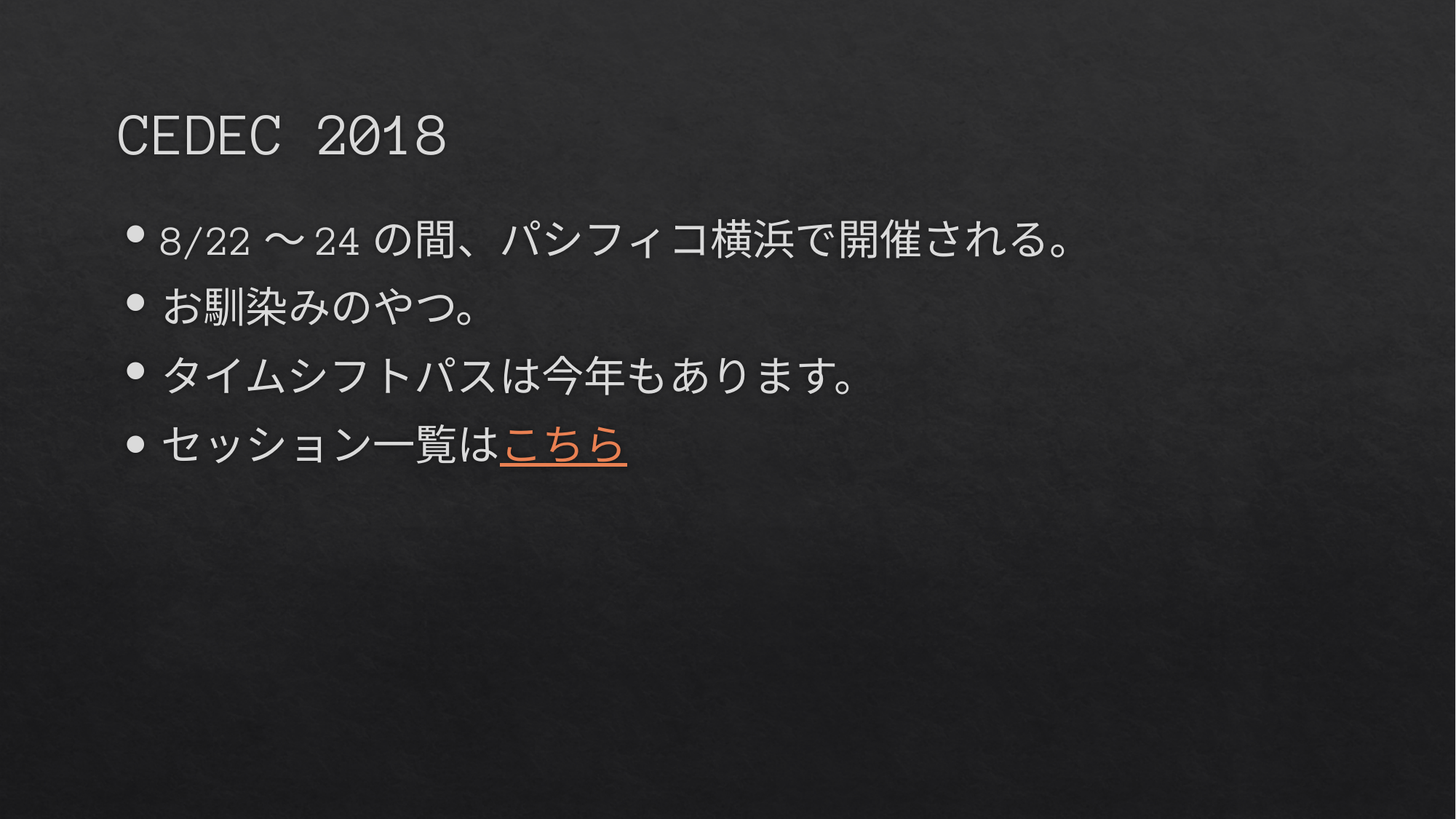

# CEDEC 2018
8/22～24の間、パシフィコ横浜で開催される。
お馴染みのやつ。
タイムシフトパスは今年もあります。
セッション一覧はこちら